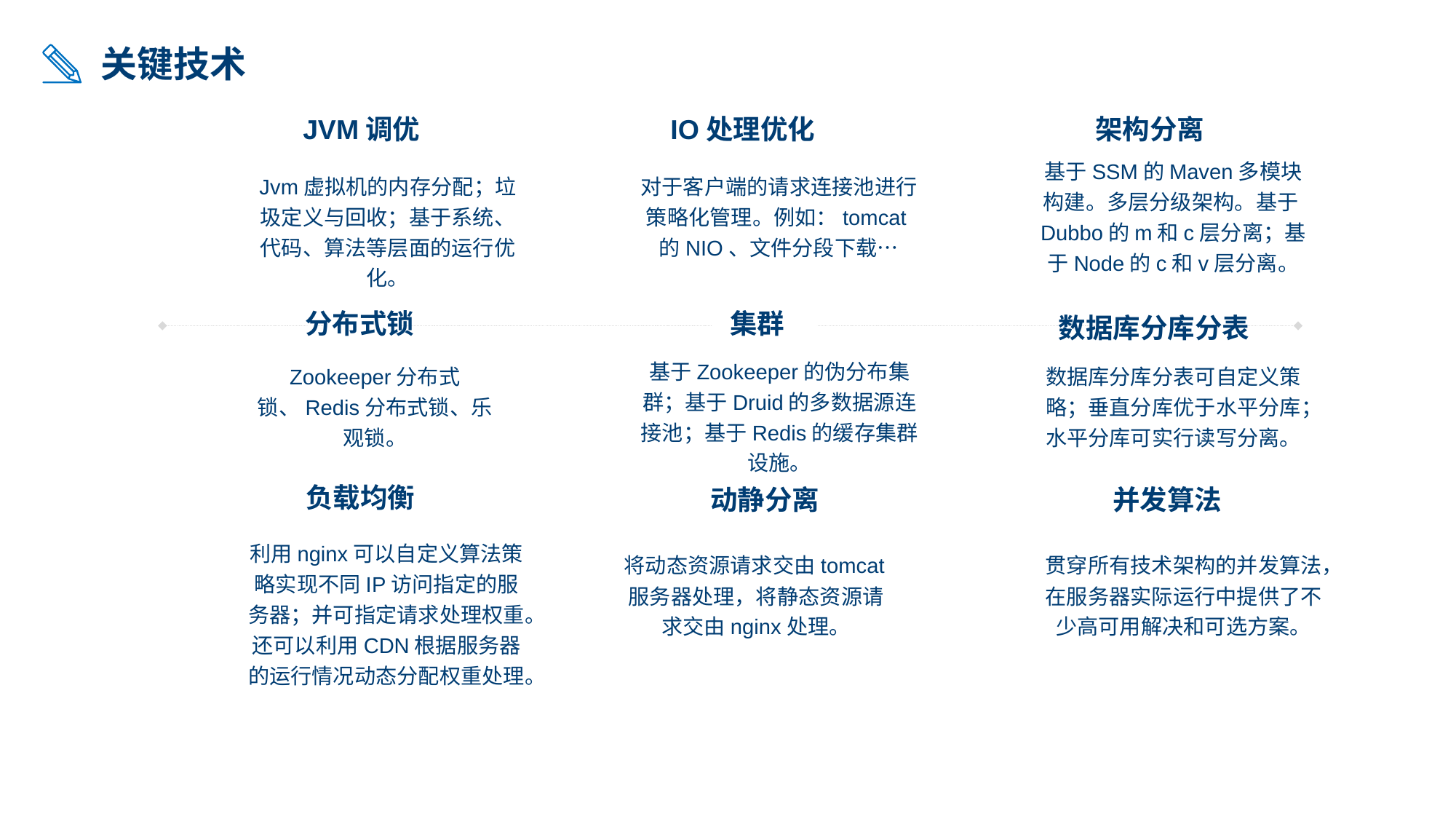

关键技术

JVM调优
IO处理优化
架构分离
基于SSM的Maven多模块构建。多层分级架构。基于Dubbo的m和c层分离；基于Node的c和v层分离。
Jvm虚拟机的内存分配；垃圾定义与回收；基于系统、代码、算法等层面的运行优化。
对于客户端的请求连接池进行策略化管理。例如：tomcat的NIO、文件分段下载…

分布式锁
集群
数据库分库分表
基于Zookeeper的伪分布集群；基于Druid的多数据源连接池；基于Redis的缓存集群设施。

Zookeeper分布式锁、Redis分布式锁、乐观锁。

数据库分库分表可自定义策略；垂直分库优于水平分库；水平分库可实行读写分离。
负载均衡
动静分离
并发算法
利用nginx可以自定义算法策略实现不同IP访问指定的服务器；并可指定请求处理权重。还可以利用CDN根据服务器的运行情况动态分配权重处理。
将动态资源请求交由tomcat服务器处理，将静态资源请求交由nginx处理。
贯穿所有技术架构的并发算法，在服务器实际运行中提供了不少高可用解决和可选方案。